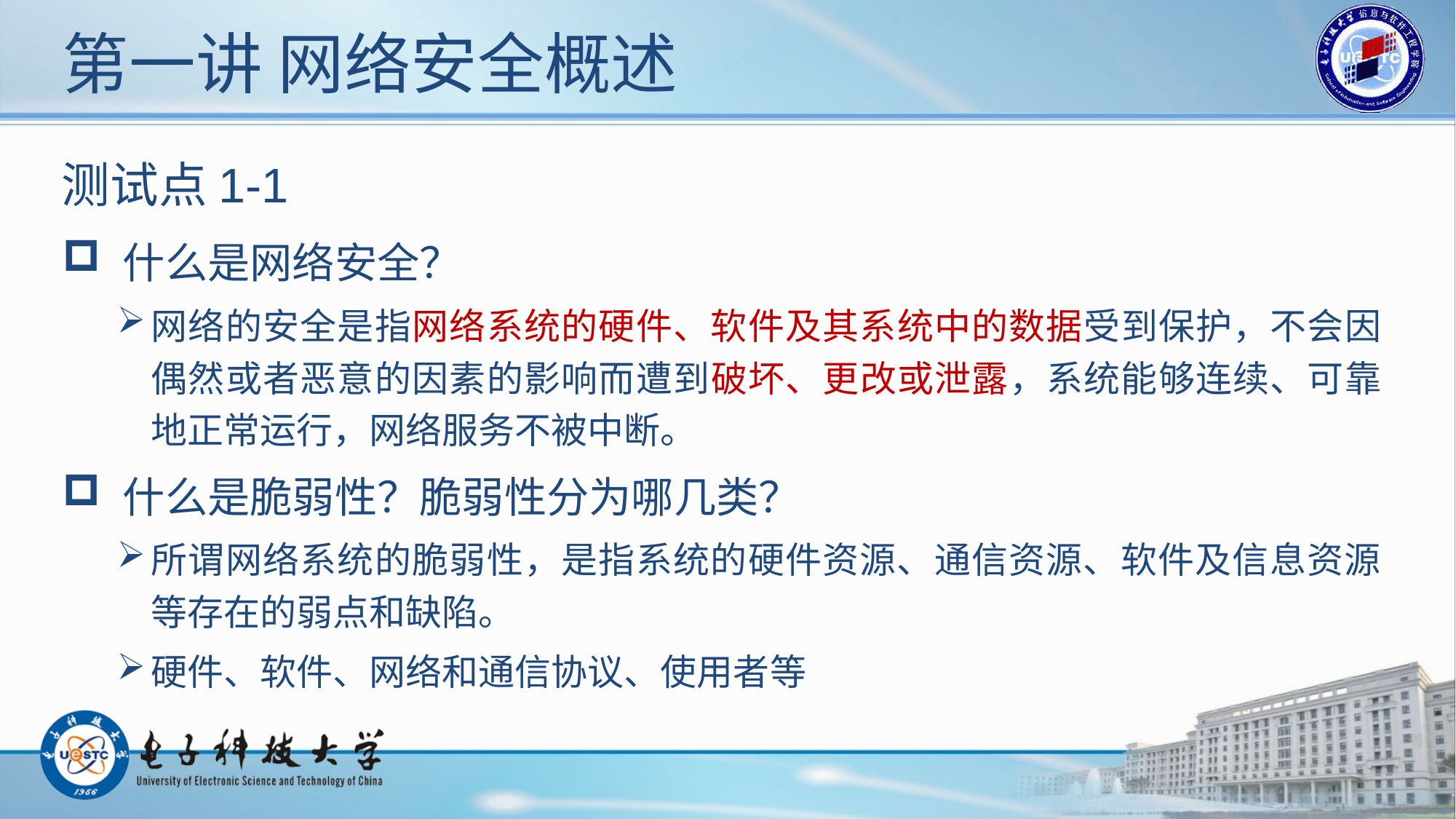

# 第一讲 网络安全概述
测试点1-1
 什么是网络安全？
网络的安全是指网络系统的硬件、软件及其系统中的数据受到保护，不会因偶然或者恶意的因素的影响而遭到破坏、更改或泄露，系统能够连续、可靠地正常运行，网络服务不被中断。
 什么是脆弱性？脆弱性分为哪几类？
所谓网络系统的脆弱性，是指系统的硬件资源、通信资源、软件及信息资源等存在的弱点和缺陷。
硬件、软件、网络和通信协议、使用者等